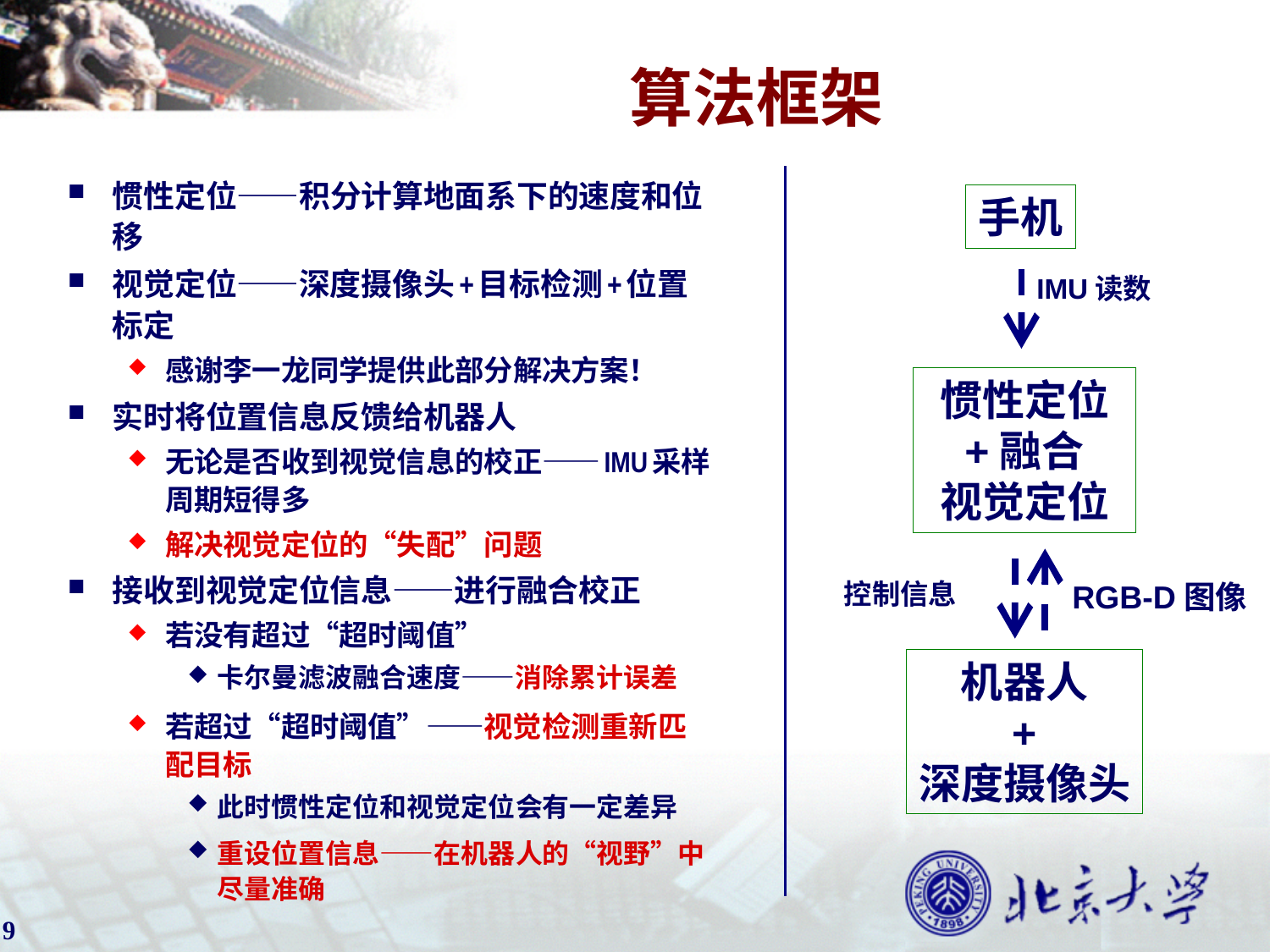

# 算法框架
惯性定位——积分计算地面系下的速度和位移
视觉定位——深度摄像头+目标检测+位置标定
感谢李一龙同学提供此部分解决方案！
实时将位置信息反馈给机器人
无论是否收到视觉信息的校正——IMU采样周期短得多
解决视觉定位的“失配”问题
接收到视觉定位信息——进行融合校正
若没有超过“超时阈值”
卡尔曼滤波融合速度——消除累计误差
若超过“超时阈值”——视觉检测重新匹配目标
此时惯性定位和视觉定位会有一定差异
重设位置信息——在机器人的“视野”中尽量准确
手机
IMU读数
惯性定位
+融合
视觉定位
控制信息
RGB-D图像
机器人
+
深度摄像头